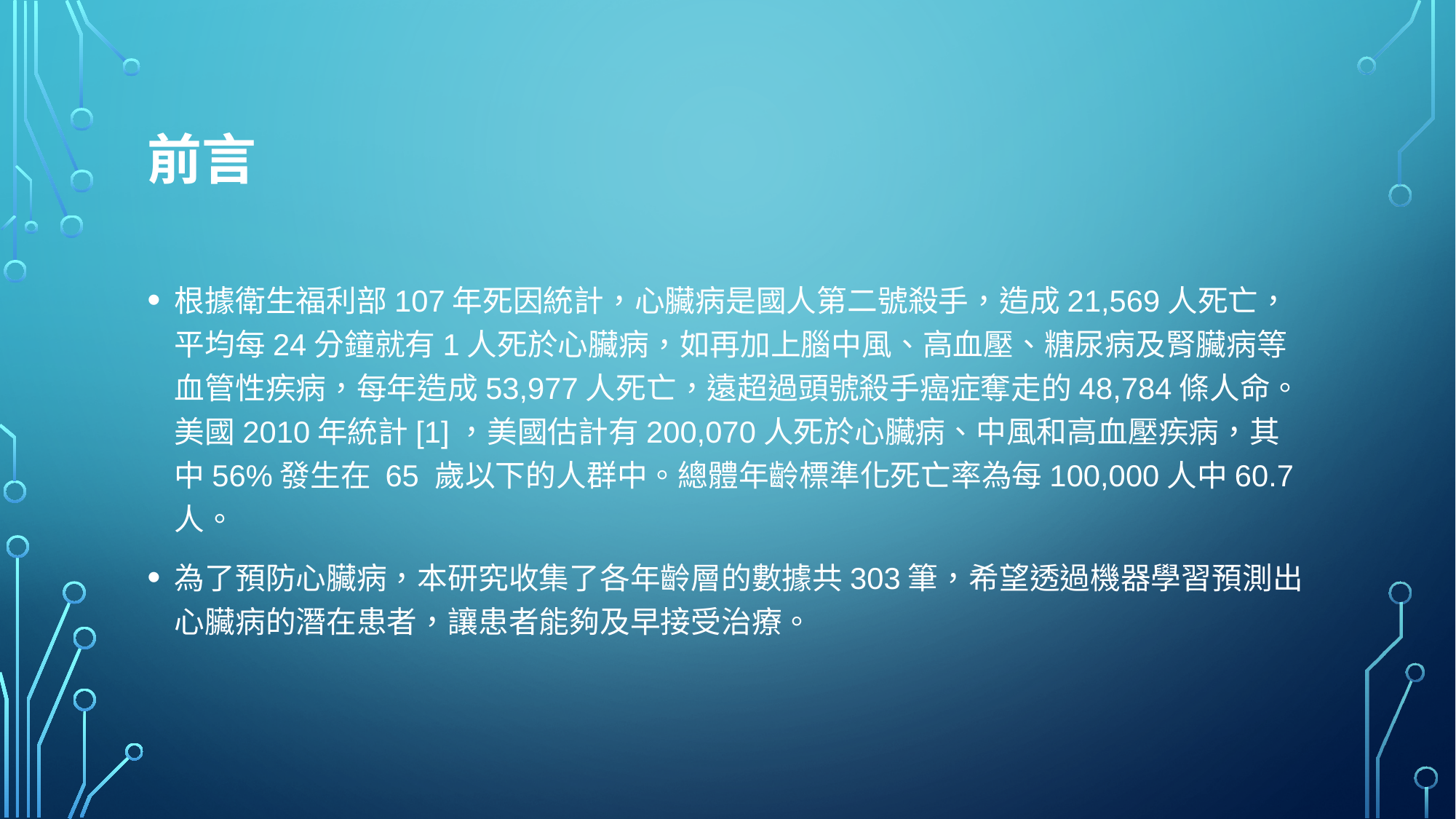

# 前言
根據衛生福利部107年死因統計，心臟病是國人第二號殺手，造成21,569人死亡，平均每24分鐘就有1人死於心臟病，如再加上腦中風、高血壓、糖尿病及腎臟病等血管性疾病，每年造成53,977人死亡，遠超過頭號殺手癌症奪走的48,784條人命。美國2010年統計[1]，美國估計有200,070人死於心臟病、中風和高血壓疾病，其中56%發生在 65 歲以下的人群中。總體年齡標準化死亡率為每100,000人中60.7人。
為了預防心臟病，本研究收集了各年齡層的數據共303筆，希望透過機器學習預測出心臟病的潛在患者，讓患者能夠及早接受治療。